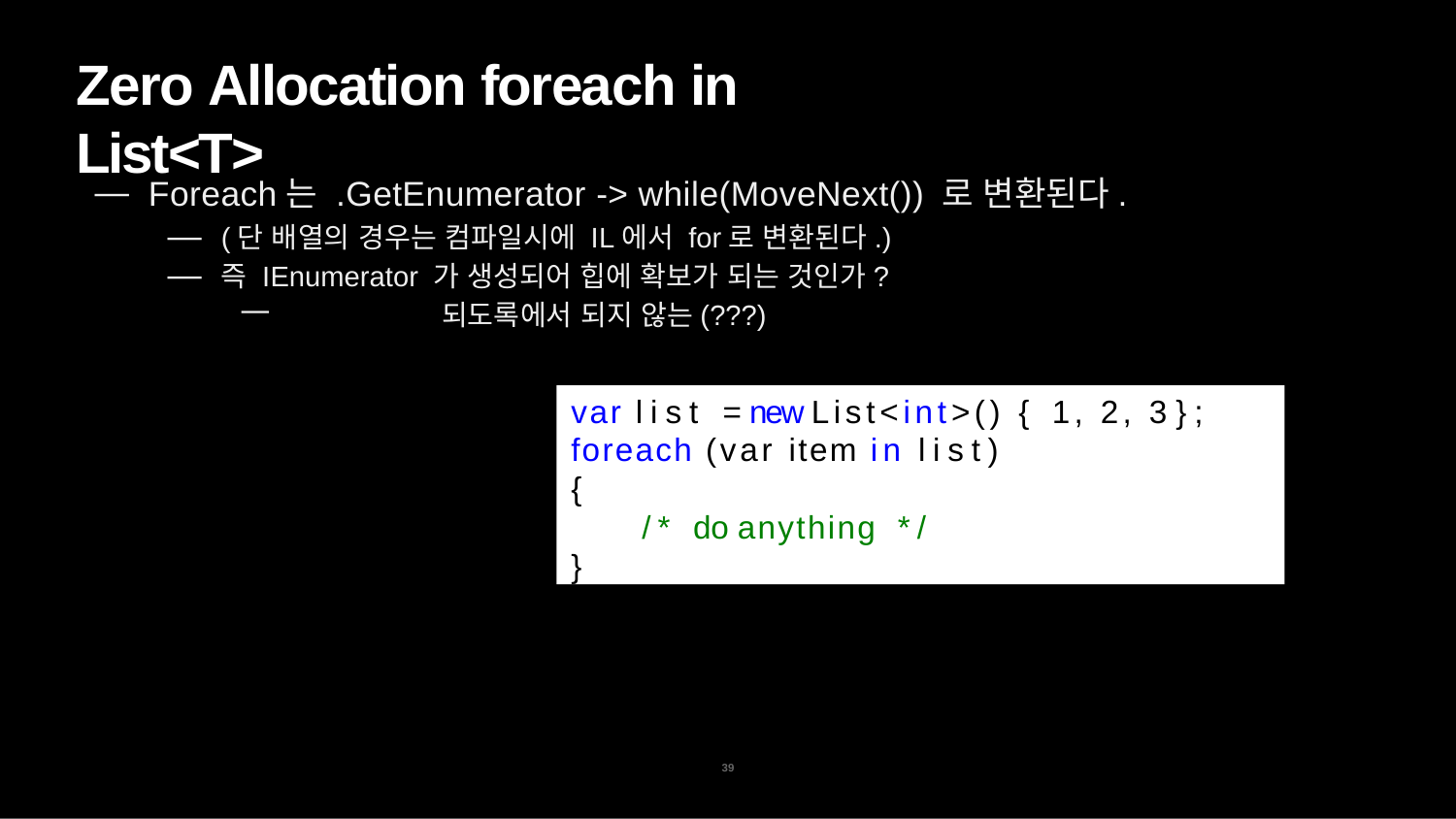

# Zero Allocation foreach in List<T>
Foreach는 .GetEnumerator -> while(MoveNext()) 로 변환된다.
(단 배열의 경우는 컴파일시에 IL에서 for로 변환된다.)
즉 IEnumerator 가 생성되어 힙에 확보가 되는 것인가?
—	되도록에서 되지 않는(???)
var list = new List<int>() { 1, 2, 3 };  foreach (var item in list)
{
/* do anything */
}
39